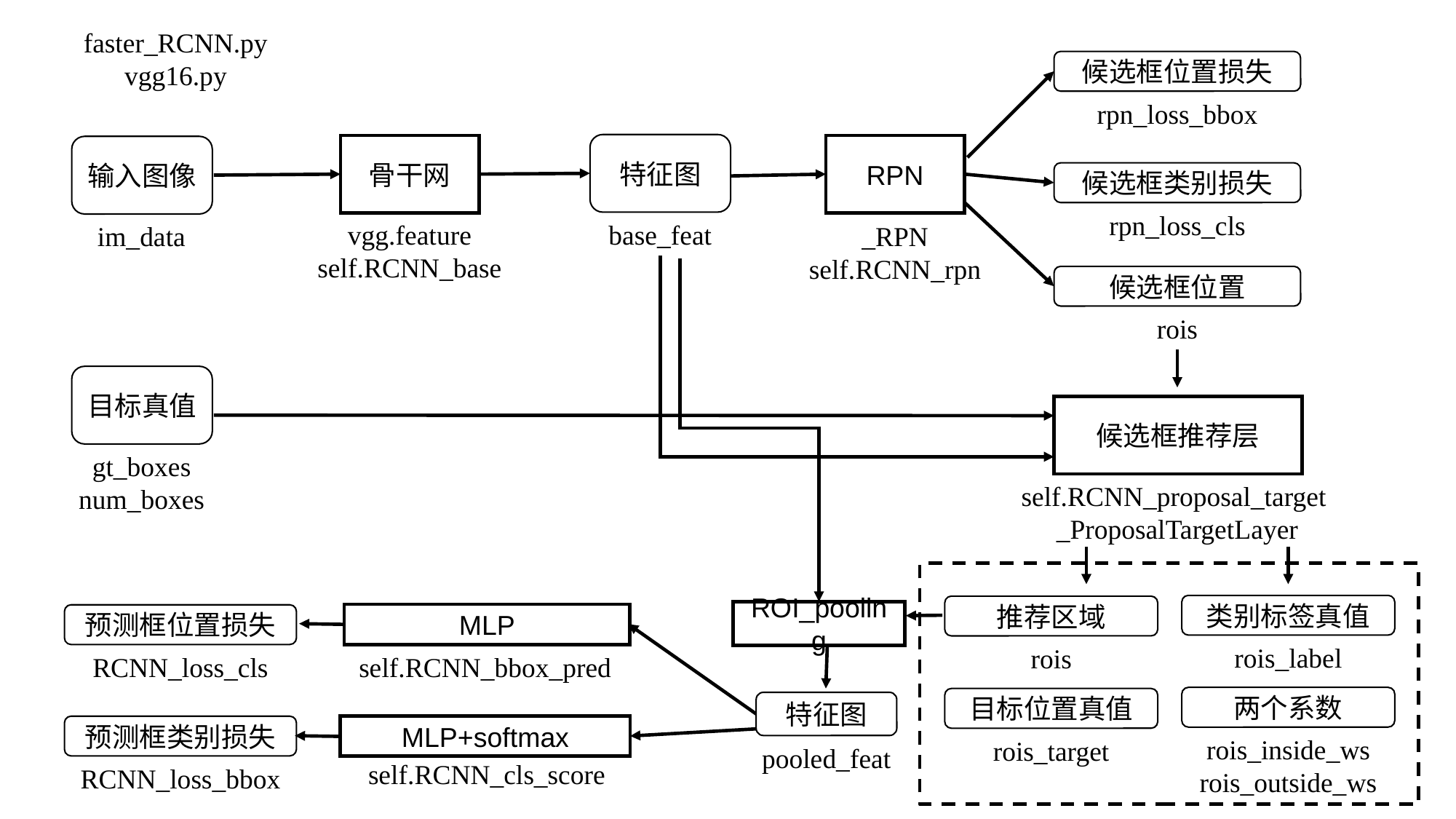

faster_RCNN.py
vgg16.py
候选框位置损失
rpn_loss_bbox
特征图
骨干网
RPN
输入图像
候选框类别损失
rpn_loss_cls
base_feat
vgg.feature
self.RCNN_base
im_data
_RPN
self.RCNN_rpn
候选框位置
rois
目标真值
候选框推荐层
gt_boxes
num_boxes
self.RCNN_proposal_target
_ProposalTargetLayer

类别标签真值
推荐区域
ROI_pooling
MLP
预测框位置损失
rois_label
rois
RCNN_loss_cls
self.RCNN_bbox_pred
两个系数
目标位置真值
特征图
预测框类别损失
MLP+softmax
rois_inside_ws rois_outside_ws
rois_target
pooled_feat
self.RCNN_cls_score
RCNN_loss_bbox